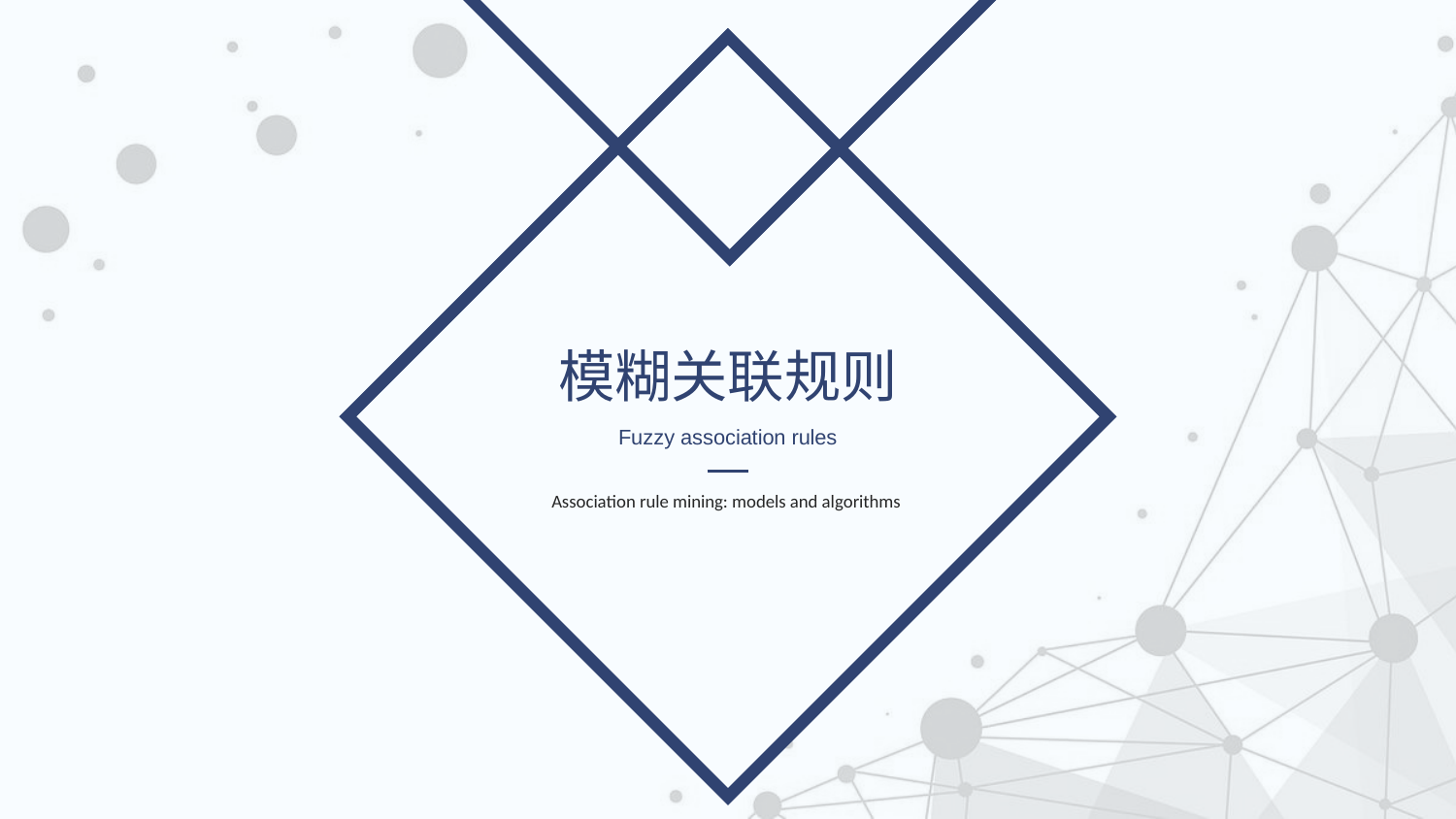

模糊关联规则
Fuzzy association rules
Association rule mining: models and algorithms